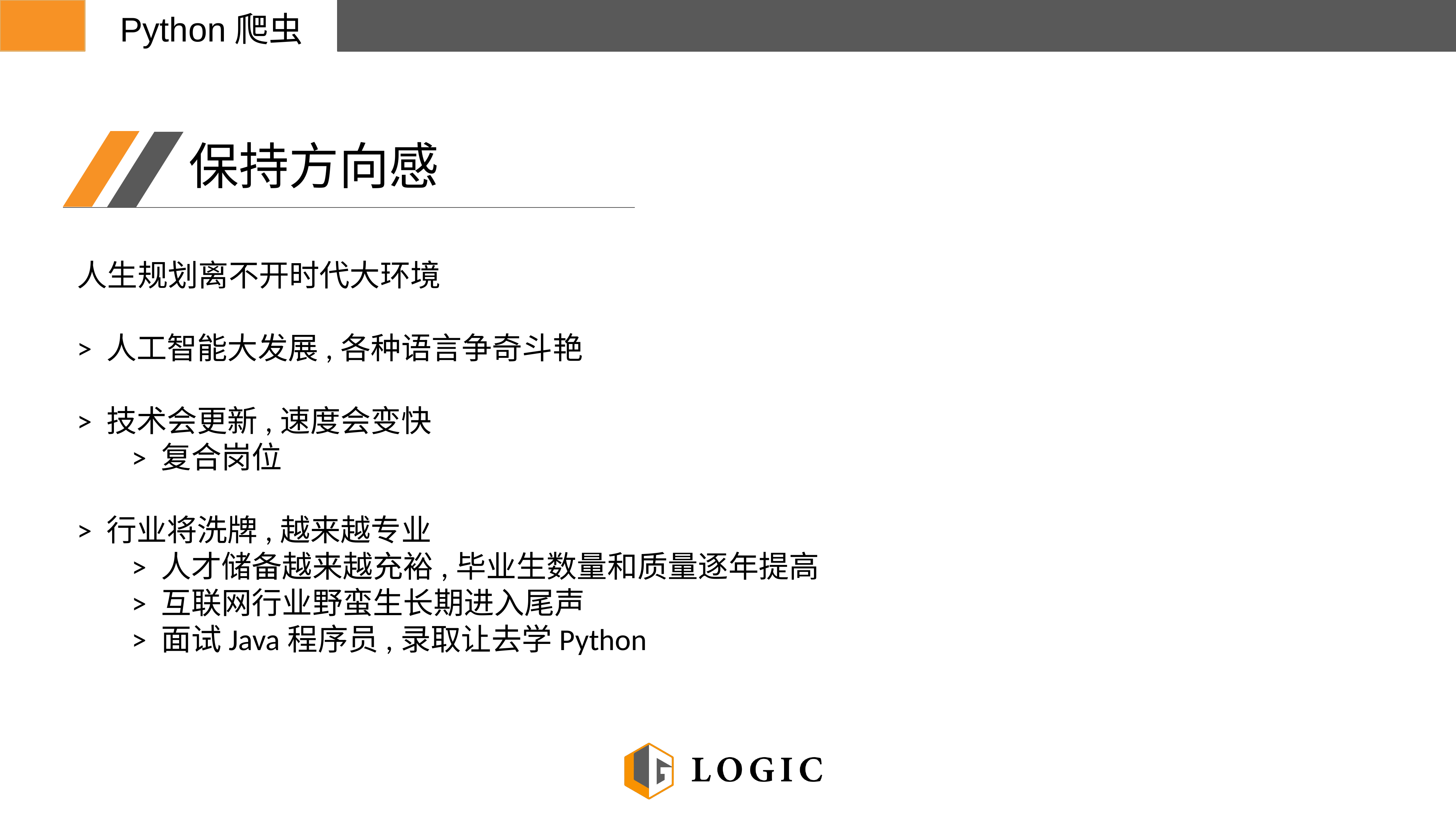

Python爬虫

保持方向感

人生规划离不开时代大环境

> 人工智能大发展,各种语言争奇斗艳

> 技术会更新,速度会变快
	> 复合岗位

> 行业将洗牌,越来越专业
	> 人才储备越来越充裕,毕业生数量和质量逐年提高
	> 互联网行业野蛮生长期进入尾声
	> 面试Java程序员,录取让去学Python